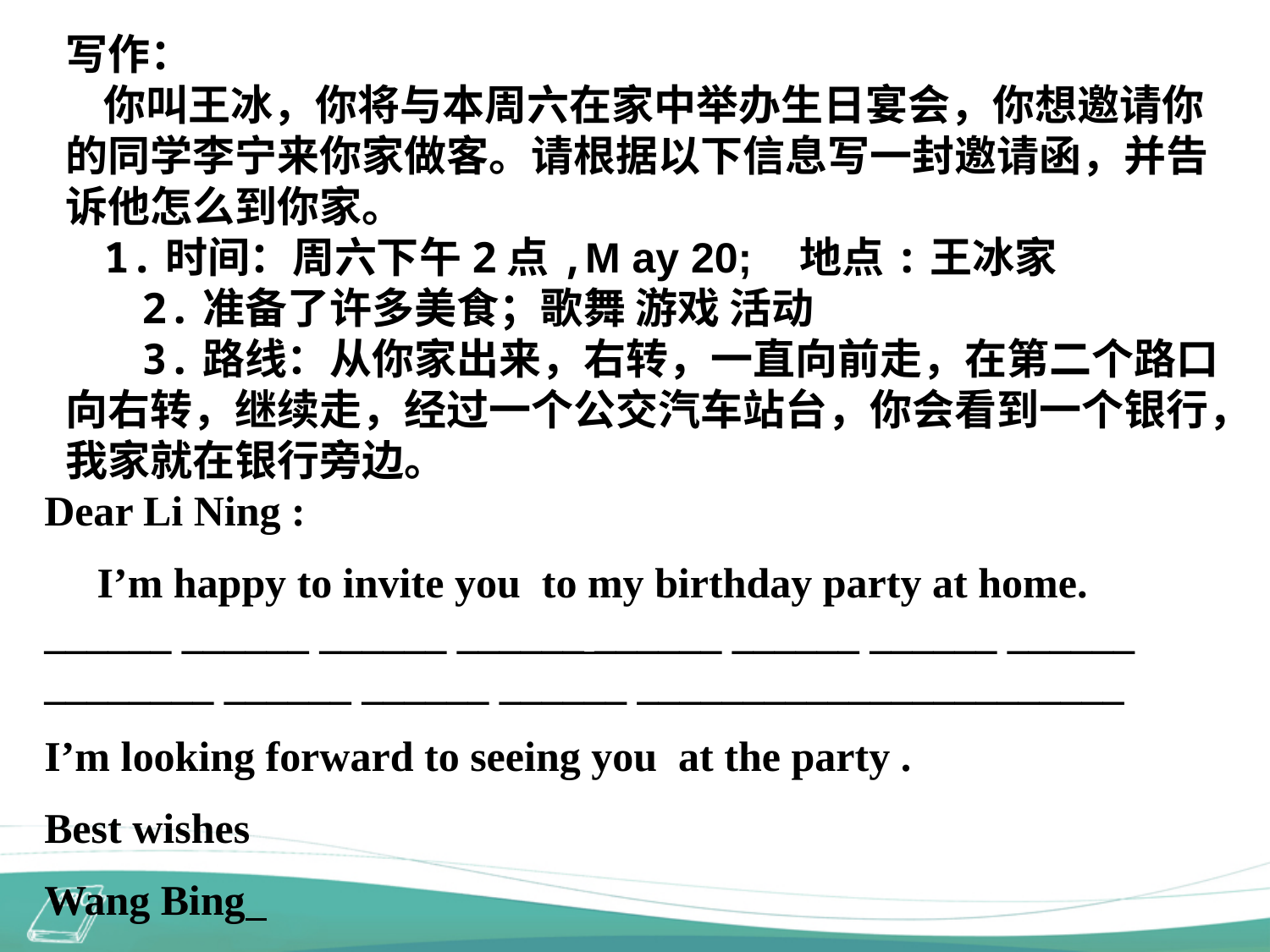

写作：
    你叫王冰，你将与本周六在家中举办生日宴会，你想邀请你的同学李宁来你家做客。请根据以下信息写一封邀请函，并告诉他怎么到你家。
   1.时间：周六下午2点,M ay 20;  地点:王冰家
   2.准备了许多美食；歌舞 游戏 活动
   3.路线：从你家出来，右转，一直向前走，在第二个路口向右转，继续走，经过一个公交汽车站台，你会看到一个银行，我家就在银行旁边。
#
Dear Li Ning :
     I’m happy to invite you  to my birthday party at home.   ______ ______ ______ ______ ______ ______ ______ ______ ________ ______ ______ ______ _______________________
I’m looking forward to seeing you  at the party .
Best wishes
Wang Bing